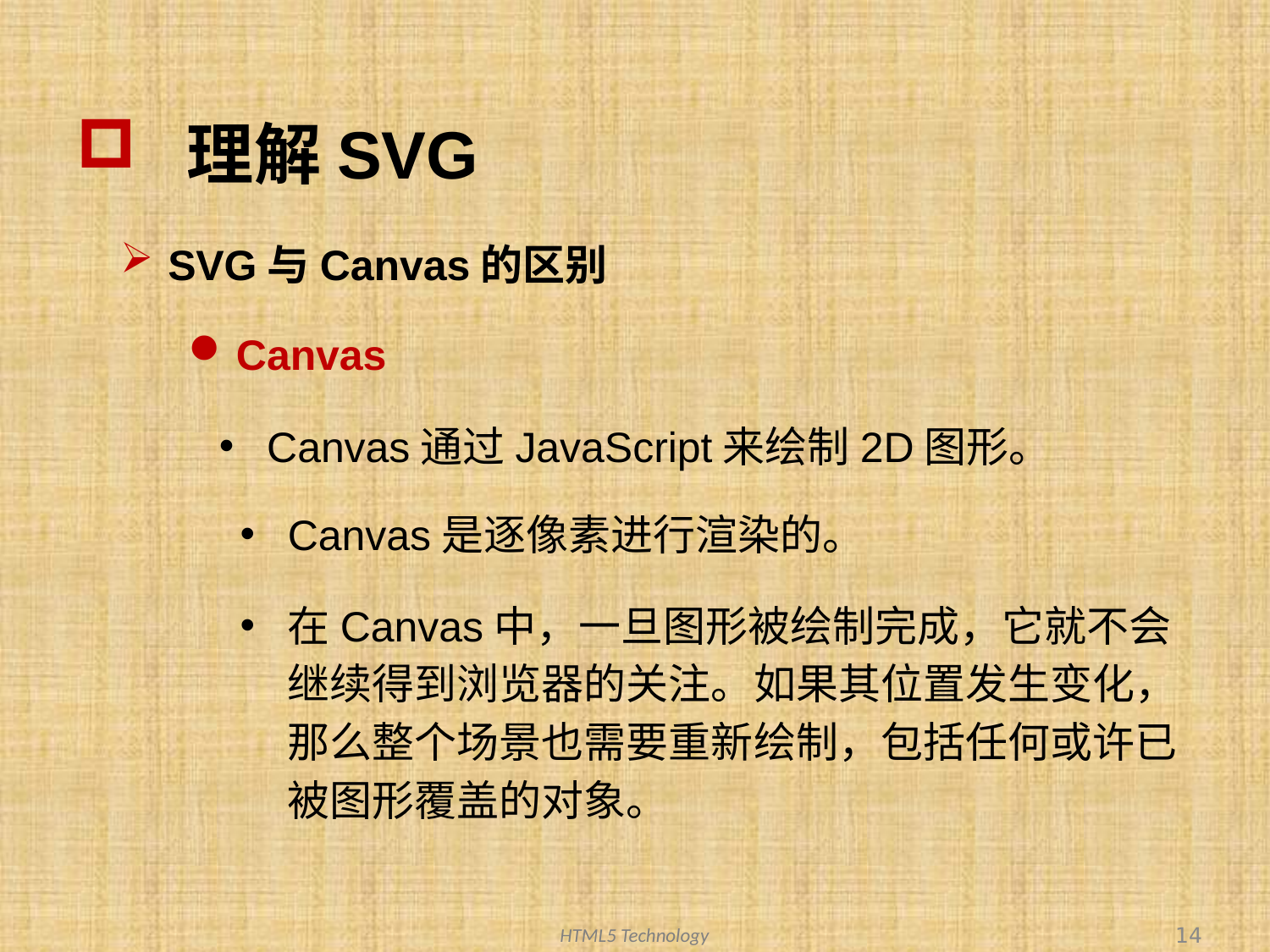

# 理解SVG
SVG与Canvas的区别
Canvas
Canvas通过JavaScript来绘制2D图形。
Canvas是逐像素进行渲染的。
在Canvas中，一旦图形被绘制完成，它就不会继续得到浏览器的关注。如果其位置发生变化，那么整个场景也需要重新绘制，包括任何或许已被图形覆盖的对象。
14
HTML5 Technology